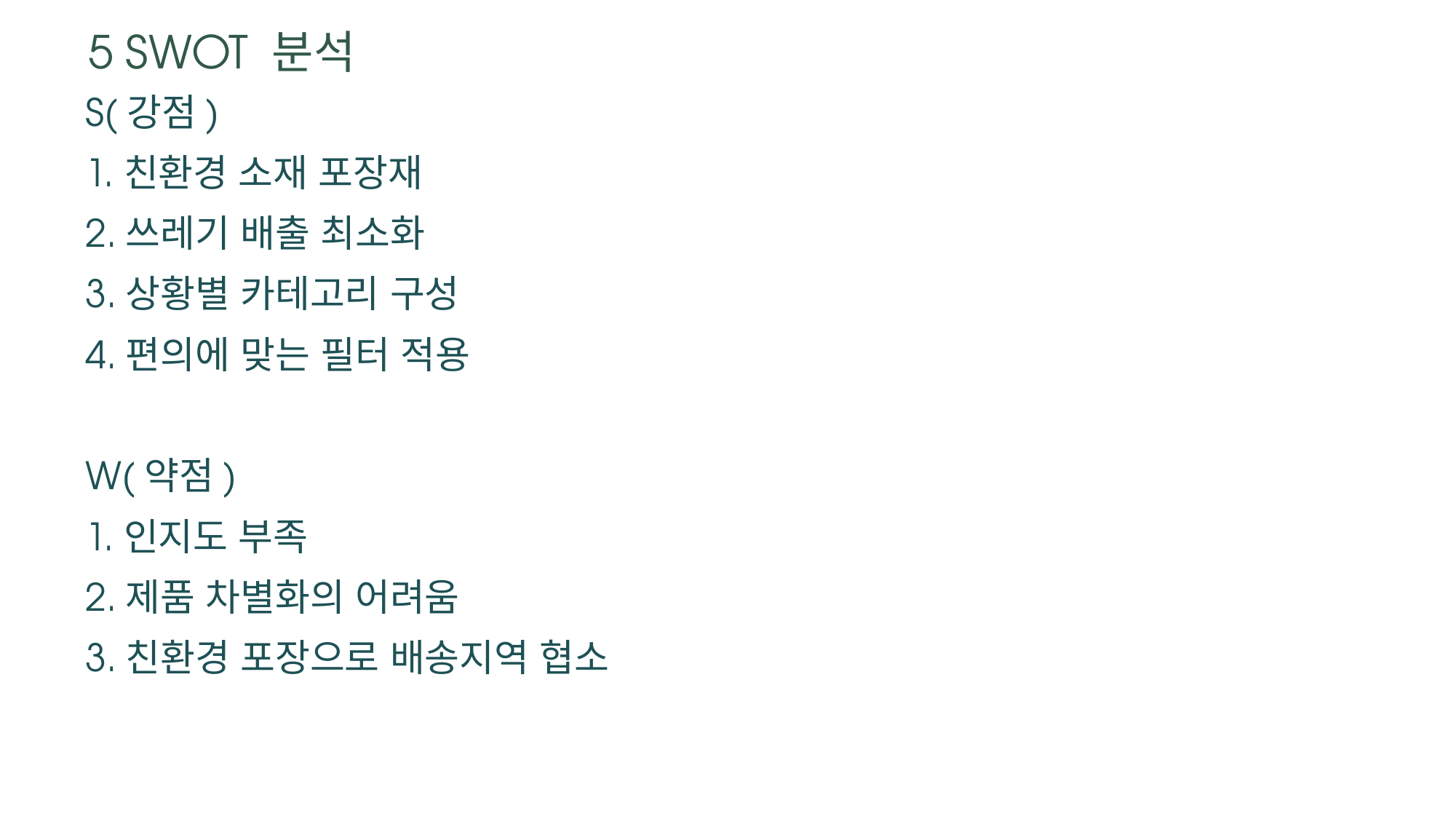

# 5 SWOT 분석
S(강점)
1.친환경 소재 포장재
2.쓰레기 배출 최소화
3.상황별 카테고리 구성
4.편의에 맞는 필터 적용

W(약점)
1.인지도 부족
2.제품 차별화의 어려움
3.친환경 포장으로 배송지역 협소